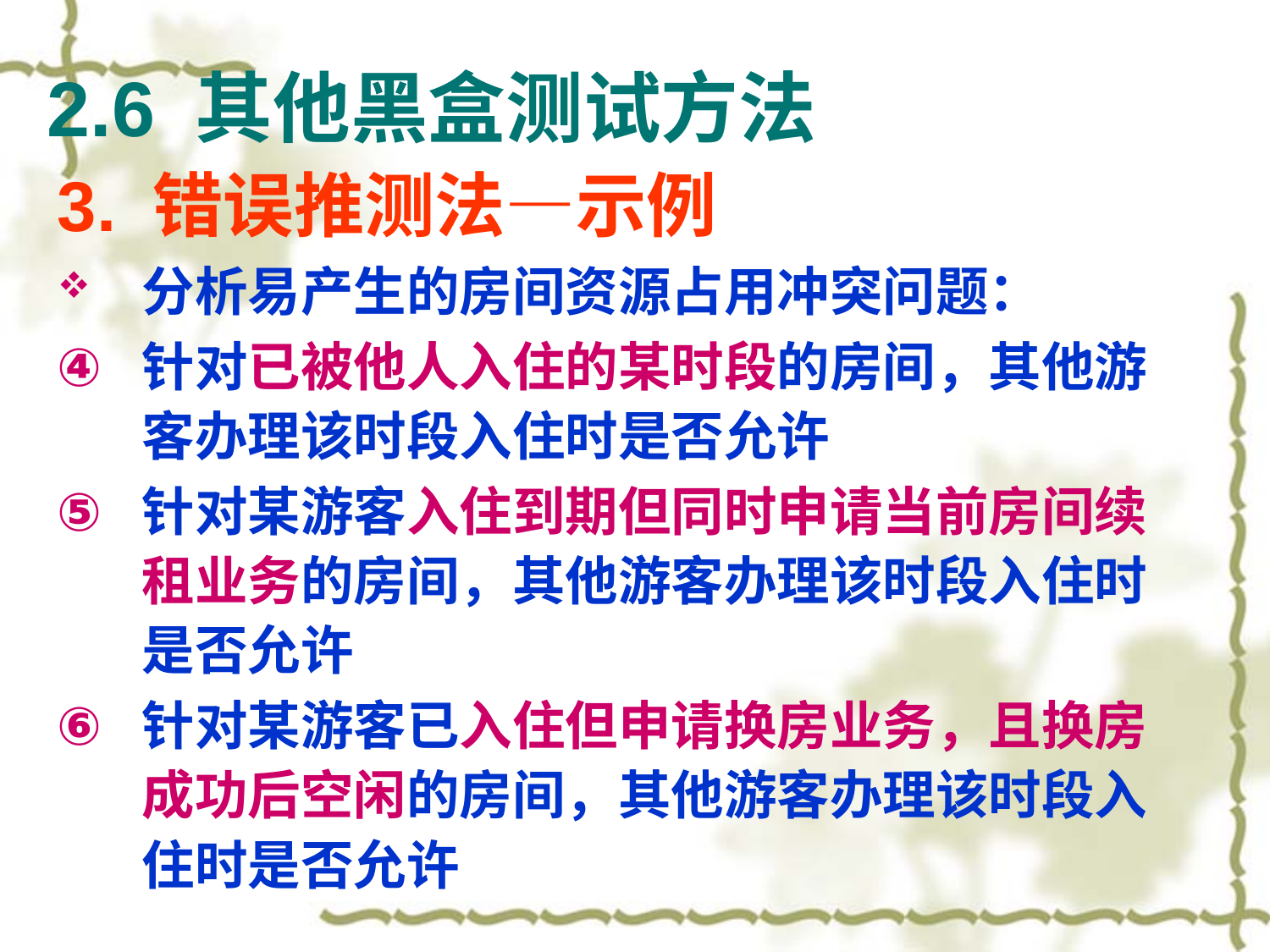

2.6 其他黑盒测试方法
3. 错误推测法—示例
分析易产生的房间资源占用冲突问题：
针对已被他人入住的某时段的房间，其他游客办理该时段入住时是否允许
针对某游客入住到期但同时申请当前房间续租业务的房间，其他游客办理该时段入住时是否允许
针对某游客已入住但申请换房业务，且换房成功后空闲的房间，其他游客办理该时段入住时是否允许